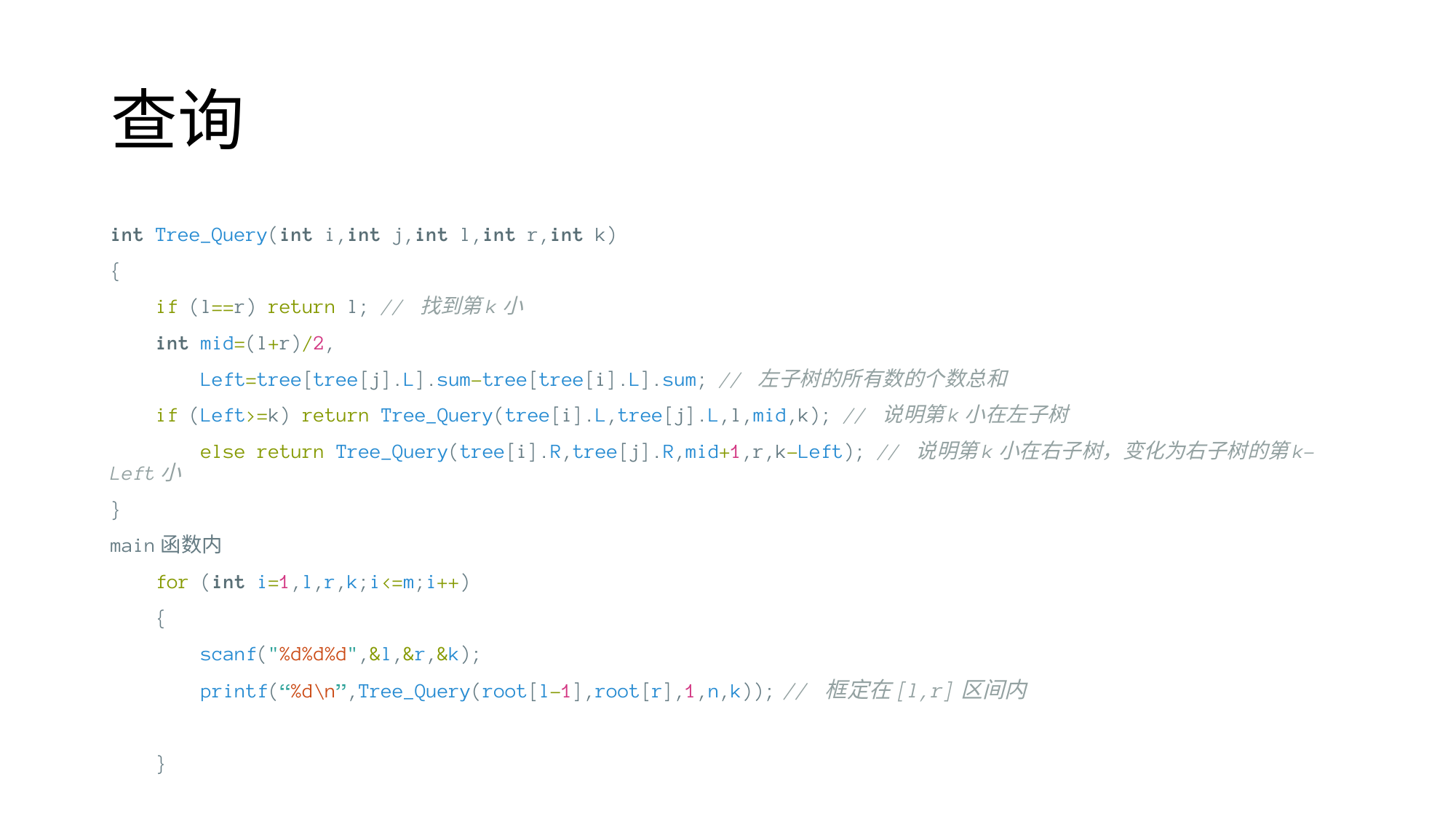

# 查询
int Tree_Query(int i,int j,int l,int r,int k)
{
    if (l==r) return l; // 找到第k小
    int mid=(l+r)/2,
        Left=tree[tree[j].L].sum-tree[tree[i].L].sum; // 左子树的所有数的个数总和
    if (Left>=k) return Tree_Query(tree[i].L,tree[j].L,l,mid,k); // 说明第k小在左子树
        else return Tree_Query(tree[i].R,tree[j].R,mid+1,r,k-Left); // 说明第k小在右子树，变化为右子树的第k-Left小
}
main函数内
    for (int i=1,l,r,k;i<=m;i++)
    {
        scanf("%d%d%d",&l,&r,&k);
        printf(“%d\n”,Tree_Query(root[l-1],root[r],1,n,k)); // 框定在[l,r]区间内

    }